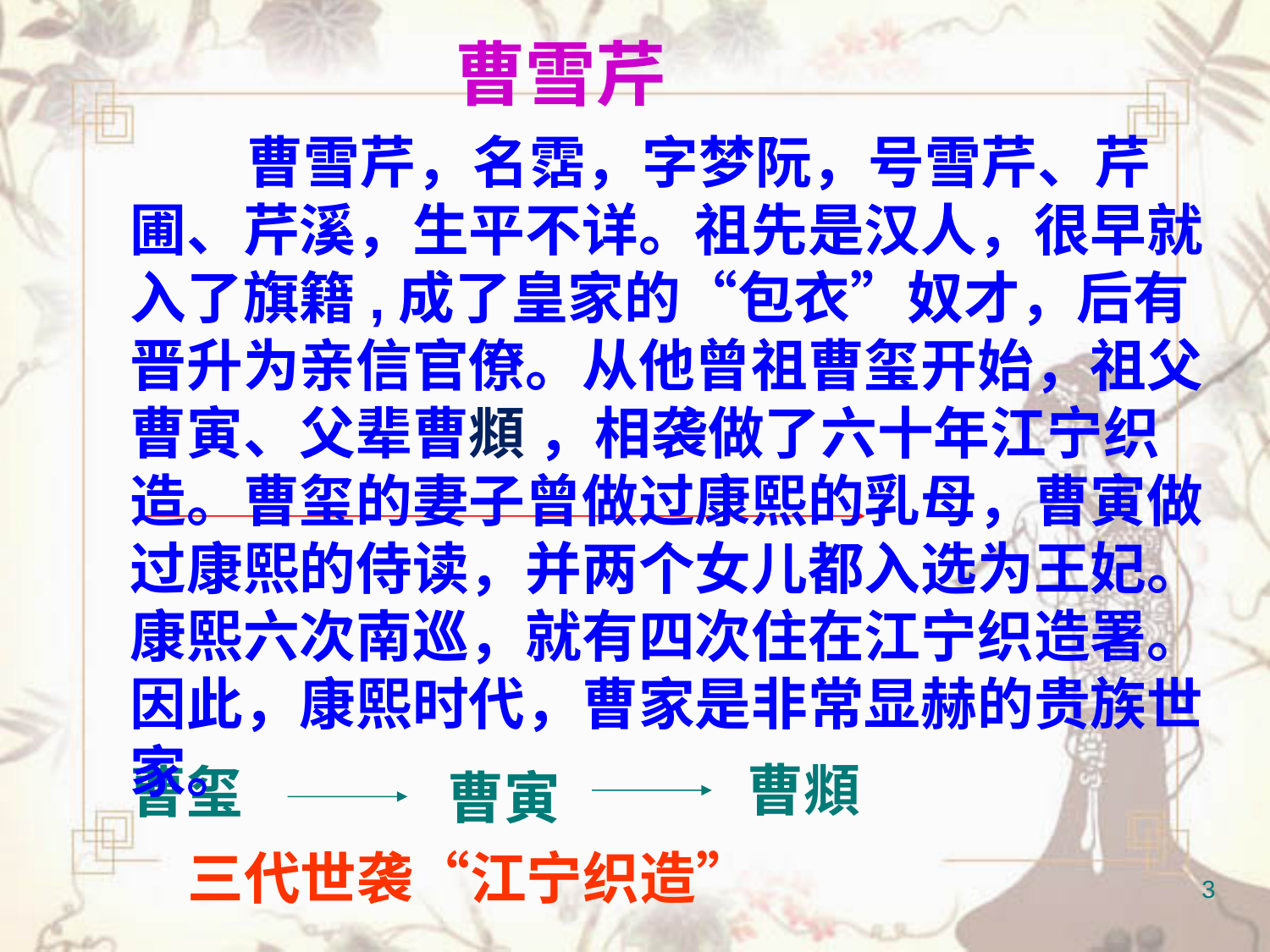

曹雪芹
        曹雪芹，名霑，字梦阮，号雪芹、芹圃、芹溪，生平不详。祖先是汉人，很早就入了旗籍,成了皇家的“包衣”奴才，后有晋升为亲信官僚。从他曾祖曹玺开始，祖父曹寅、父辈曹頫 ，相袭做了六十年江宁织造。曹玺的妻子曾做过康熙的乳母，曹寅做过康熙的侍读，并两个女儿都入选为王妃。康熙六次南巡，就有四次住在江宁织造署。因此，康熙时代，曹家是非常显赫的贵族世家。

曹頫

曹玺
曹寅

三代世袭“江宁织造”
3